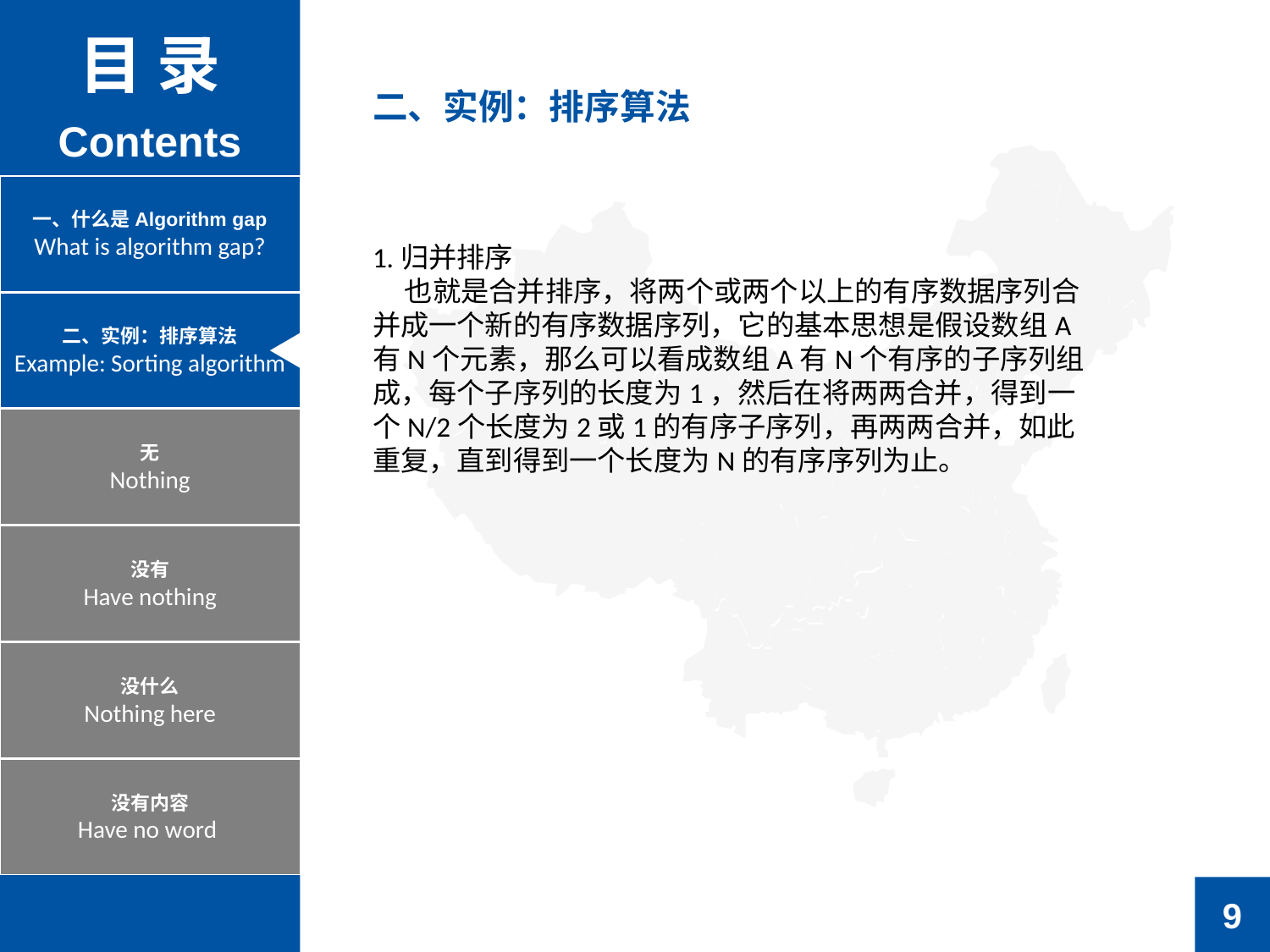

目 录
Contents
二、实例：排序算法
一、什么是Algorithm gap
What is algorithm gap?
1.归并排序
    也就是合并排序，将两个或两个以上的有序数据序列合并成一个新的有序数据序列，它的基本思想是假设数组A有N个元素，那么可以看成数组A有N个有序的子序列组成，每个子序列的长度为1，然后在将两两合并，得到一个N/2个长度为2或1的有序子序列，再两两合并，如此重复，直到得到一个长度为N的有序序列为止。
二、实例：排序算法
Example: Sorting algorithm

无
Nothing
没有
Have nothing
没什么
Nothing here
没有内容
Have no word
9